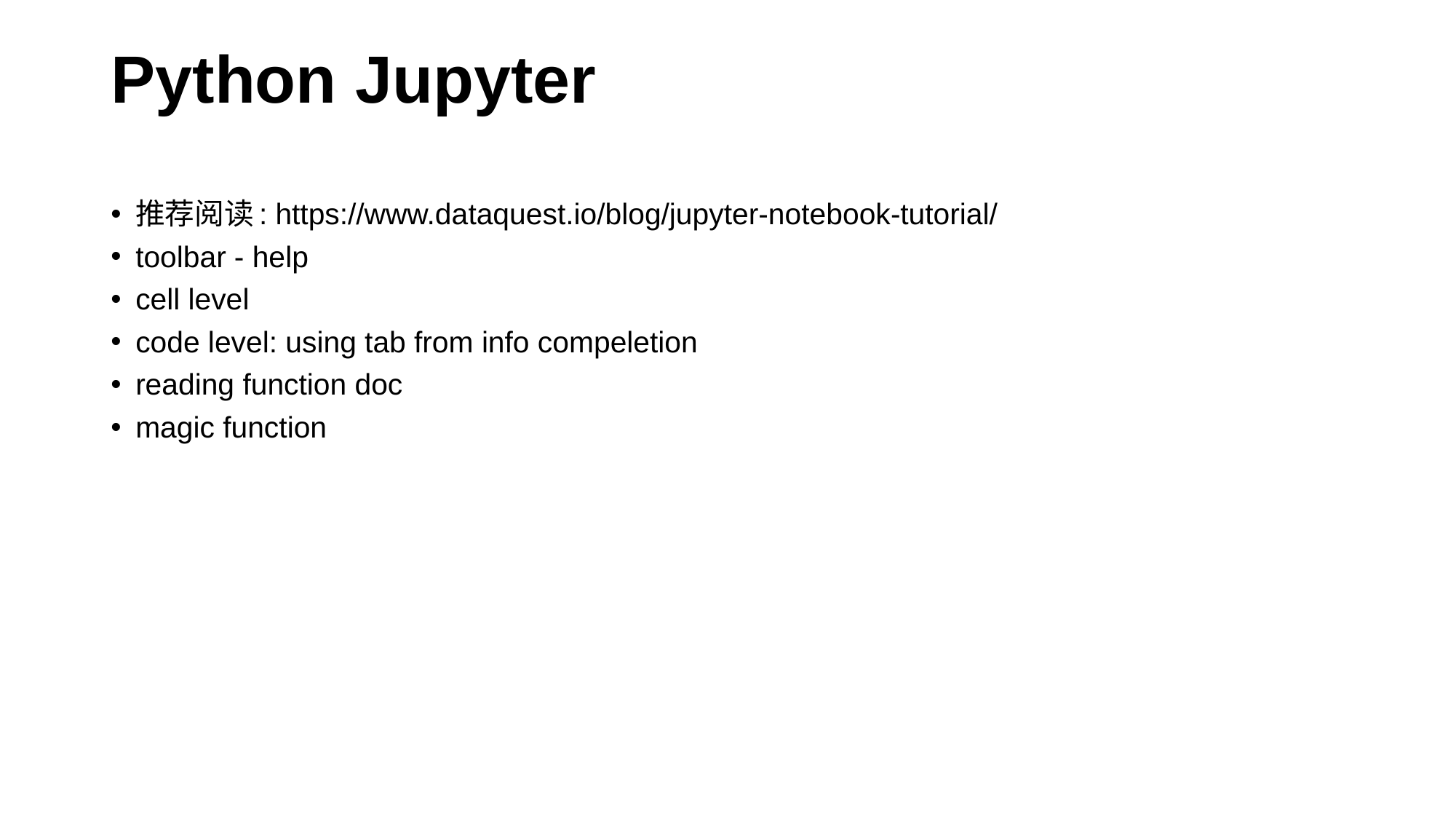

# Python Jupyter

推荐阅读: https://www.dataquest.io/blog/jupyter-notebook-tutorial/
toolbar - help
cell level
code level: using tab from info compeletion
reading function doc
magic function